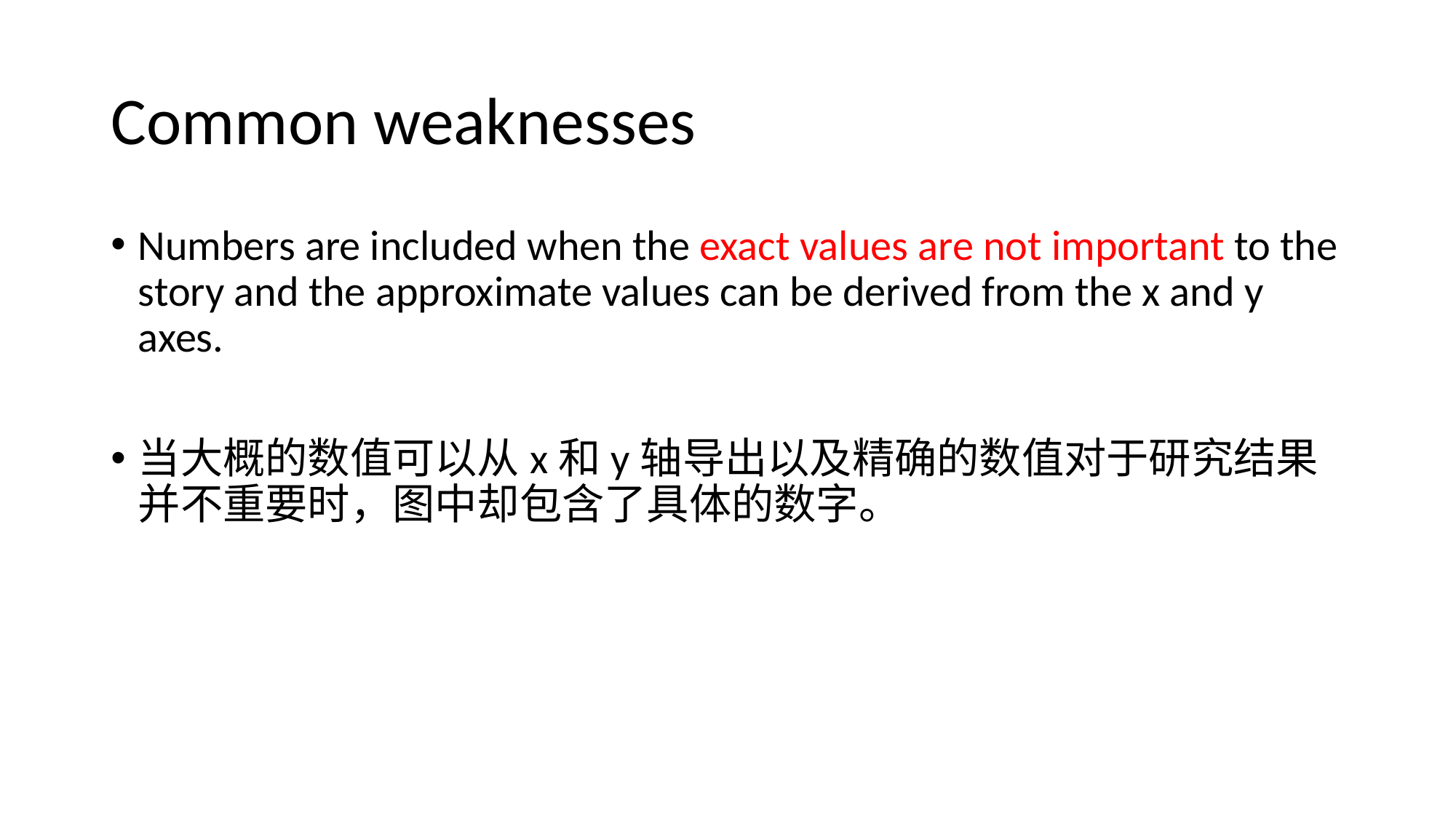

# Common weaknesses
Numbers are included when the exact values are not important to the story and the approximate values can be derived from the x and y axes.

当大概的数值可以从x和y轴导出以及精确的数值对于研究结果并不重要时，图中却包含了具体的数字。